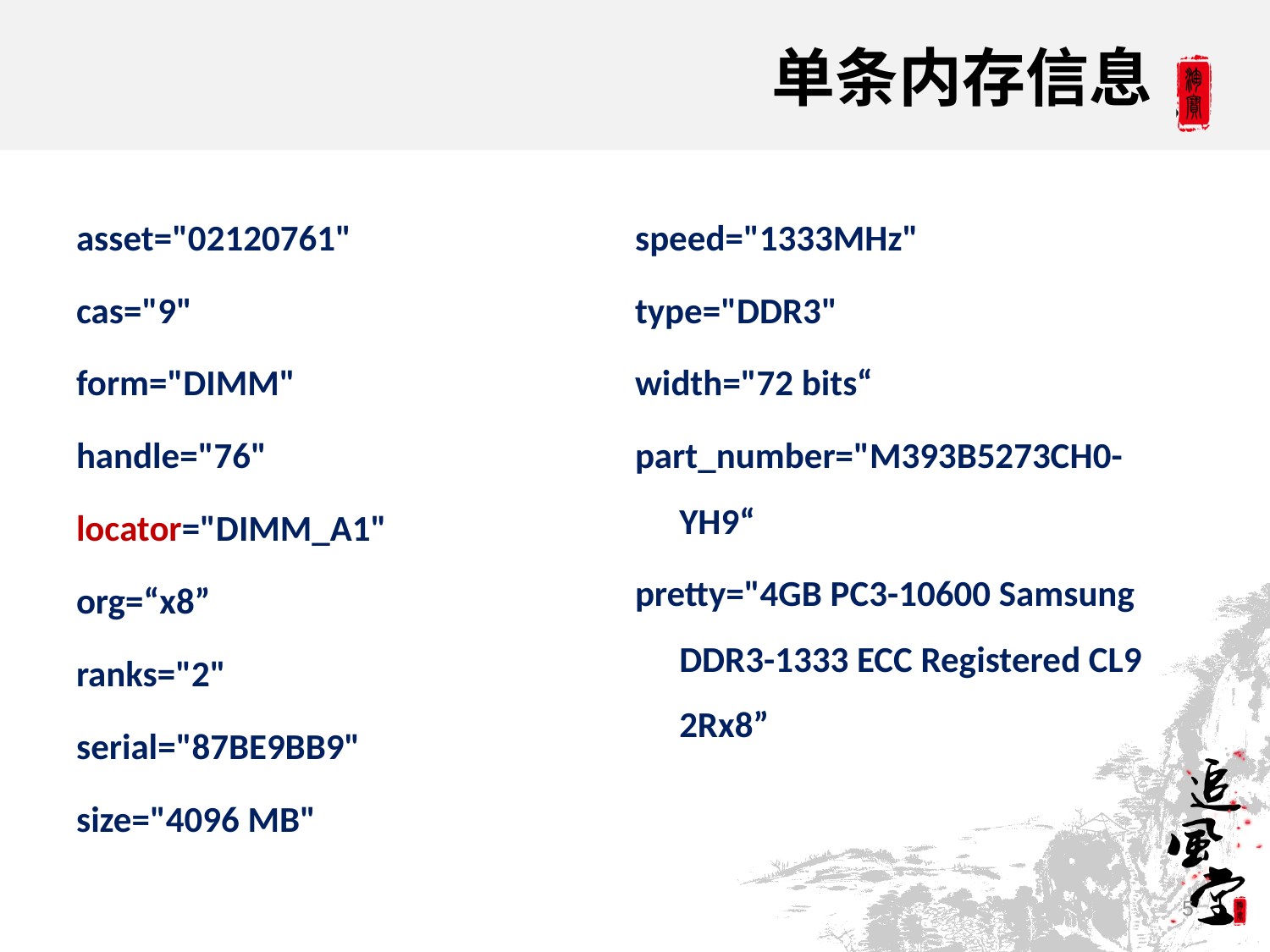

# 单条内存信息
asset="02120761"
cas="9"
form="DIMM"
handle="76"
locator="DIMM_A1"
org=“x8”
ranks="2"
serial="87BE9BB9"
size="4096 MB"
speed="1333MHz"
type="DDR3"
width="72 bits“
part_number="M393B5273CH0-YH9“
pretty="4GB PC3-10600 Samsung DDR3-1333 ECC Registered CL9 2Rx8”

5